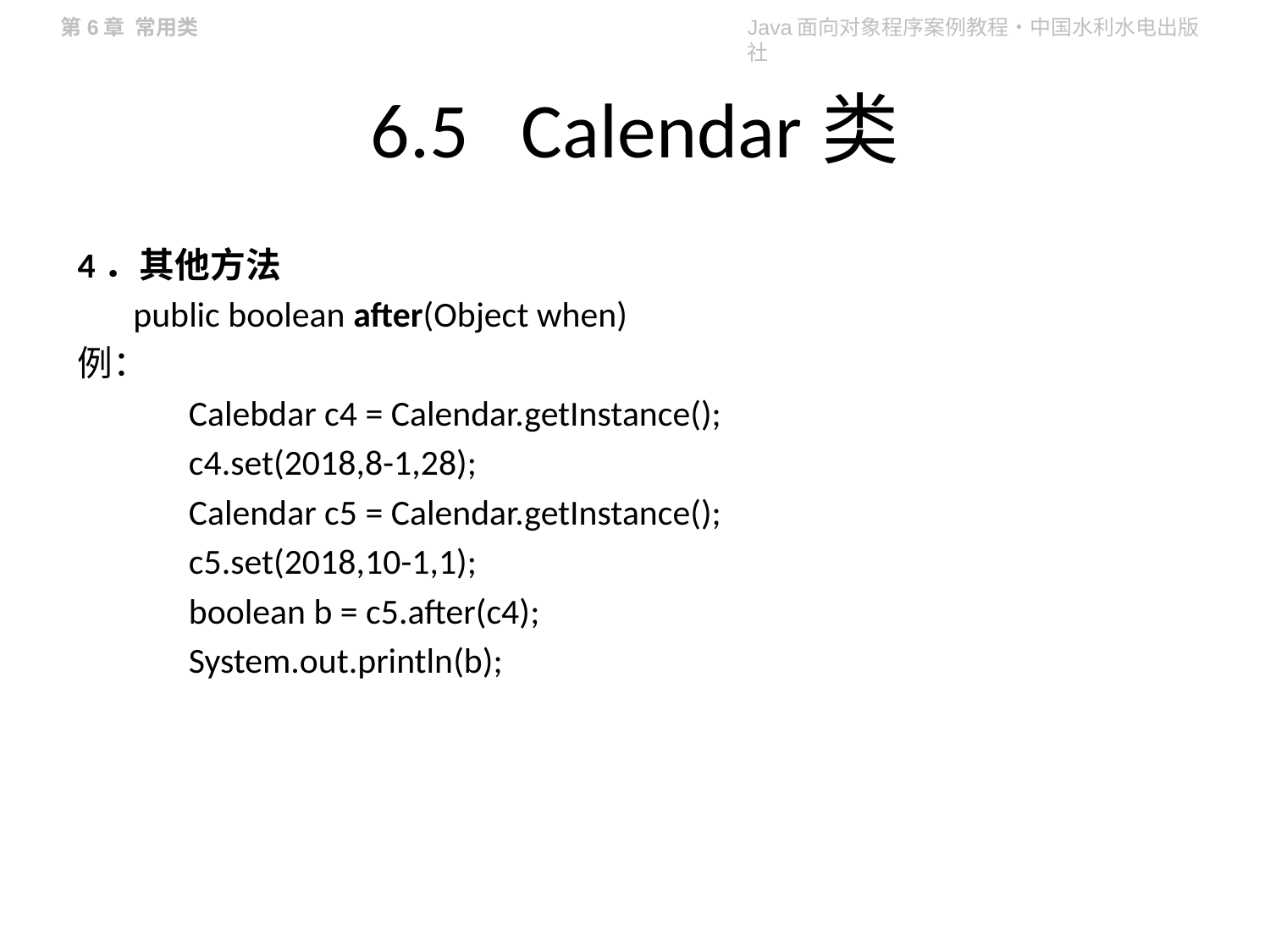

# 6.5   Calendar类
4．其他方法
public boolean after(Object when)
例：
Calebdar c4 = Calendar.getInstance();
c4.set(2018,8-1,28);
Calendar c5 = Calendar.getInstance();
c5.set(2018,10-1,1);
boolean b = c5.after(c4);
System.out.println(b);